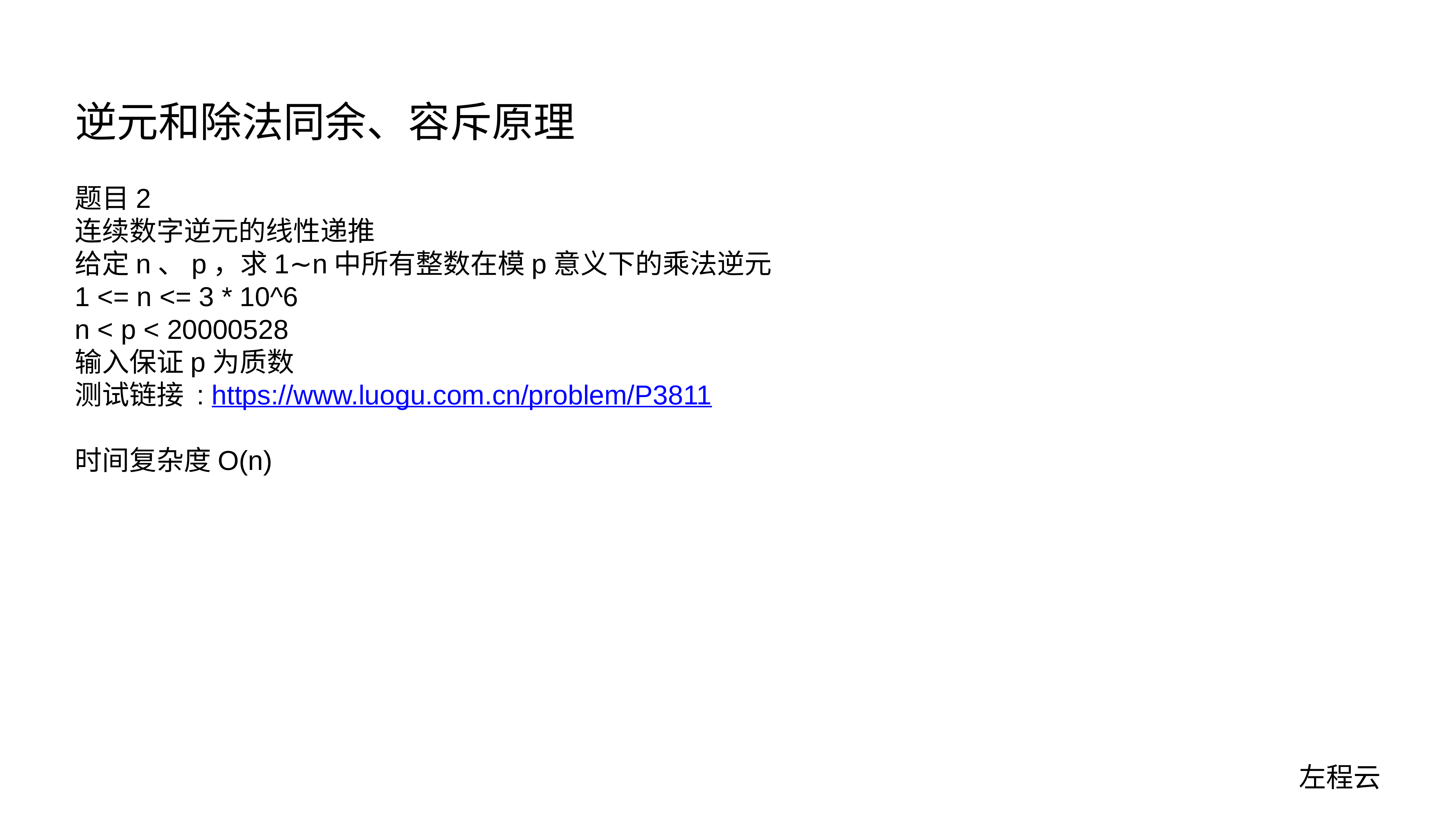

# 逆元和除法同余、容斥原理
题目2
连续数字逆元的线性递推
给定n、p，求1∼n中所有整数在模p意义下的乘法逆元
1 <= n <= 3 * 10^6
n < p < 20000528
输入保证p为质数
测试链接 : https://www.luogu.com.cn/problem/P3811

时间复杂度O(n)

左程云